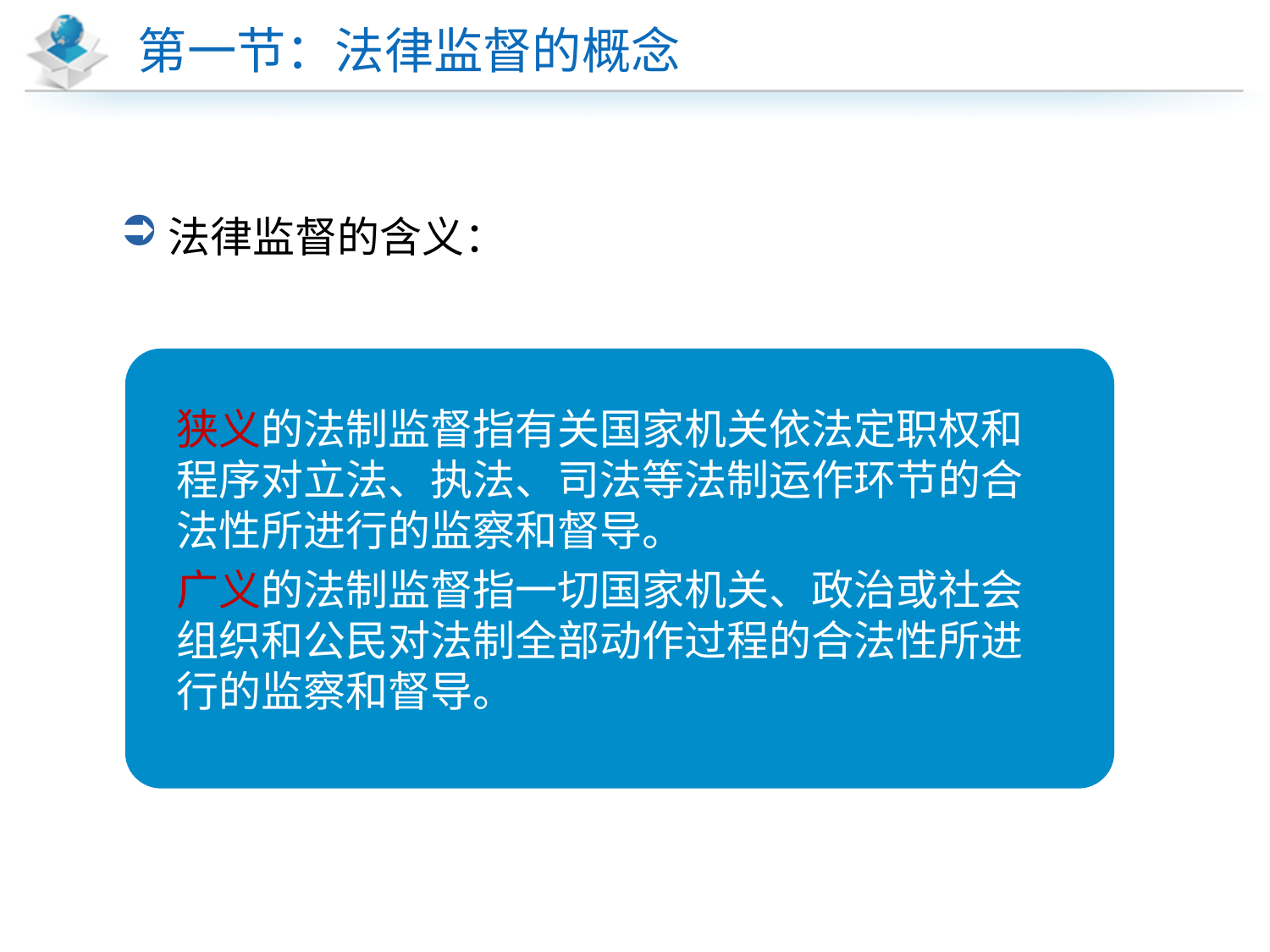

# 第一节：法律监督的概念
法律监督的含义：

狭义的法制监督指有关国家机关依法定职权和程序对立法、执法、司法等法制运作环节的合法性所进行的监察和督导。
广义的法制监督指一切国家机关、政治或社会组织和公民对法制全部动作过程的合法性所进行的监察和督导。